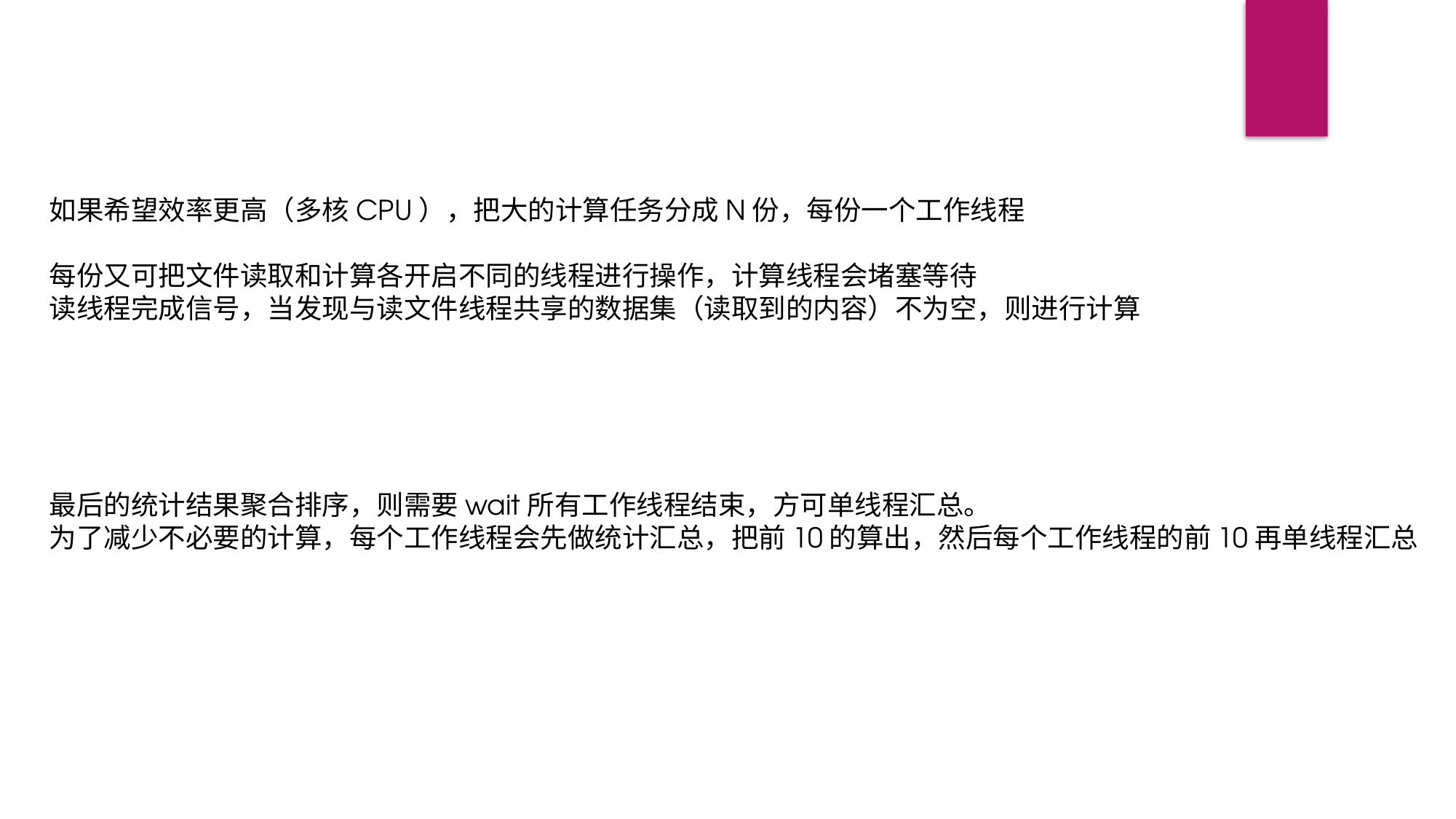

如果希望效率更高（多核CPU），把大的计算任务分成N份，每份一个工作线程

每份又可把文件读取和计算各开启不同的线程进行操作，计算线程会堵塞等待
读线程完成信号，当发现与读文件线程共享的数据集（读取到的内容）不为空，则进行计算

最后的统计结果聚合排序，则需要wait所有工作线程结束，方可单线程汇总。
为了减少不必要的计算，每个工作线程会先做统计汇总，把前10的算出，然后每个工作线程的前10再单线程汇总